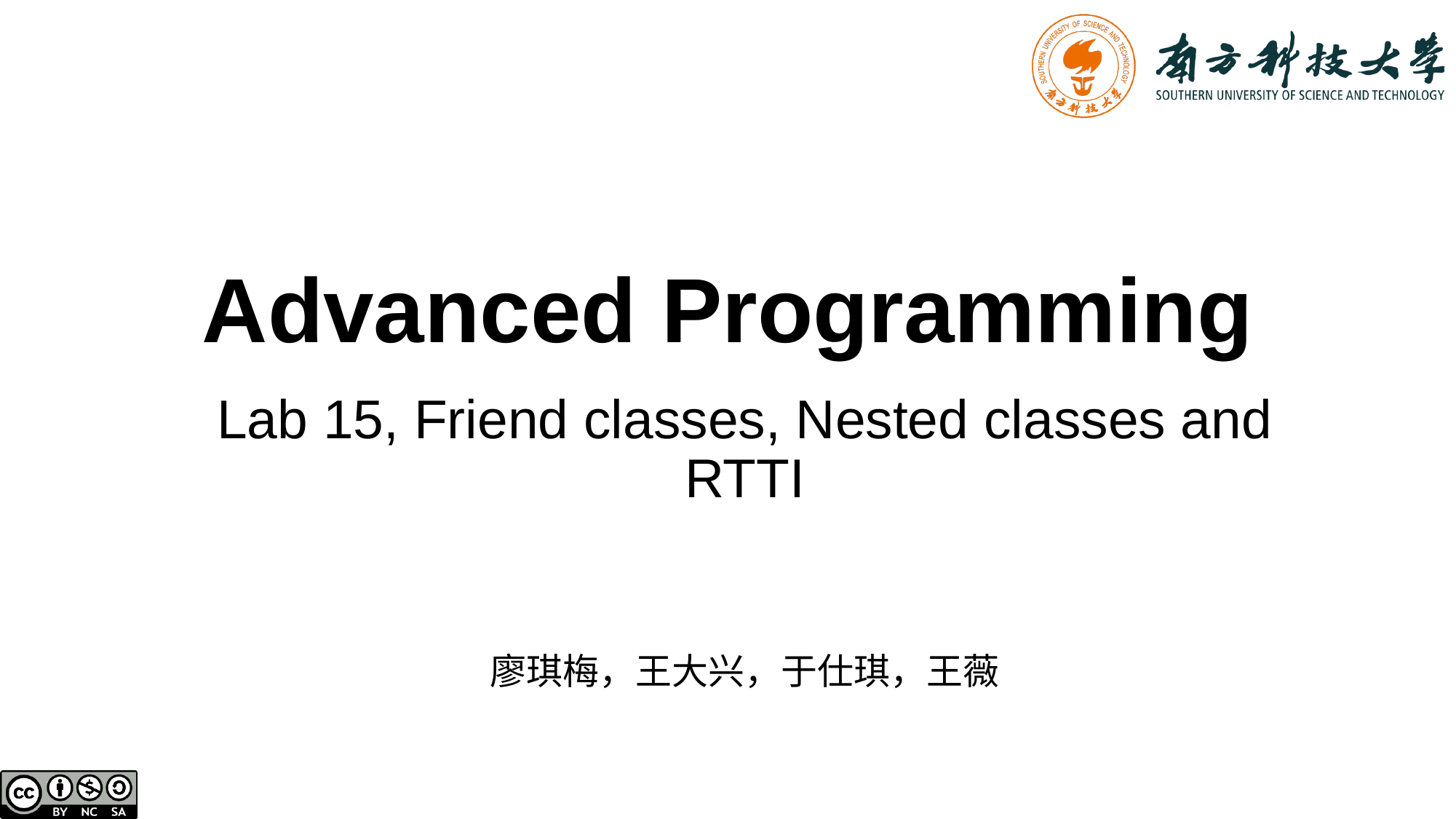

# Advanced Programming
Lab 15, Friend classes, Nested classes and RTTI

廖琪梅，王大兴，于仕琪，王薇

1